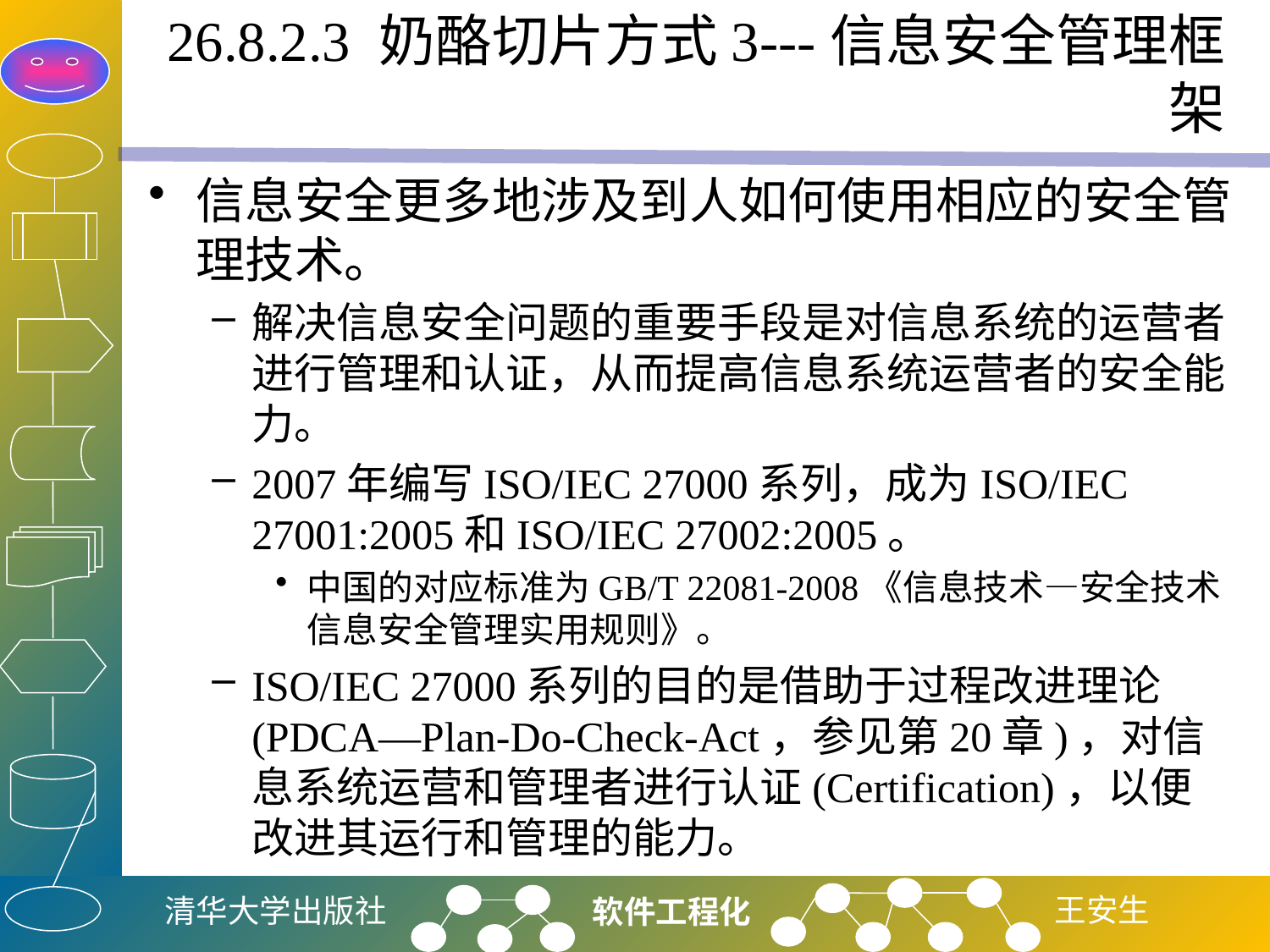

# 26.8.2.3 奶酪切片方式3---信息安全管理框架
信息安全更多地涉及到人如何使用相应的安全管理技术。
解决信息安全问题的重要手段是对信息系统的运营者进行管理和认证，从而提高信息系统运营者的安全能力。
2007年编写ISO/IEC 27000系列，成为ISO/IEC 27001:2005和ISO/IEC 27002:2005。
中国的对应标准为GB/T 22081-2008《信息技术—安全技术信息安全管理实用规则》。
ISO/IEC 27000系列的目的是借助于过程改进理论(PDCA—Plan-Do-Check-Act，参见第20章)，对信息系统运营和管理者进行认证(Certification)，以便改进其运行和管理的能力。